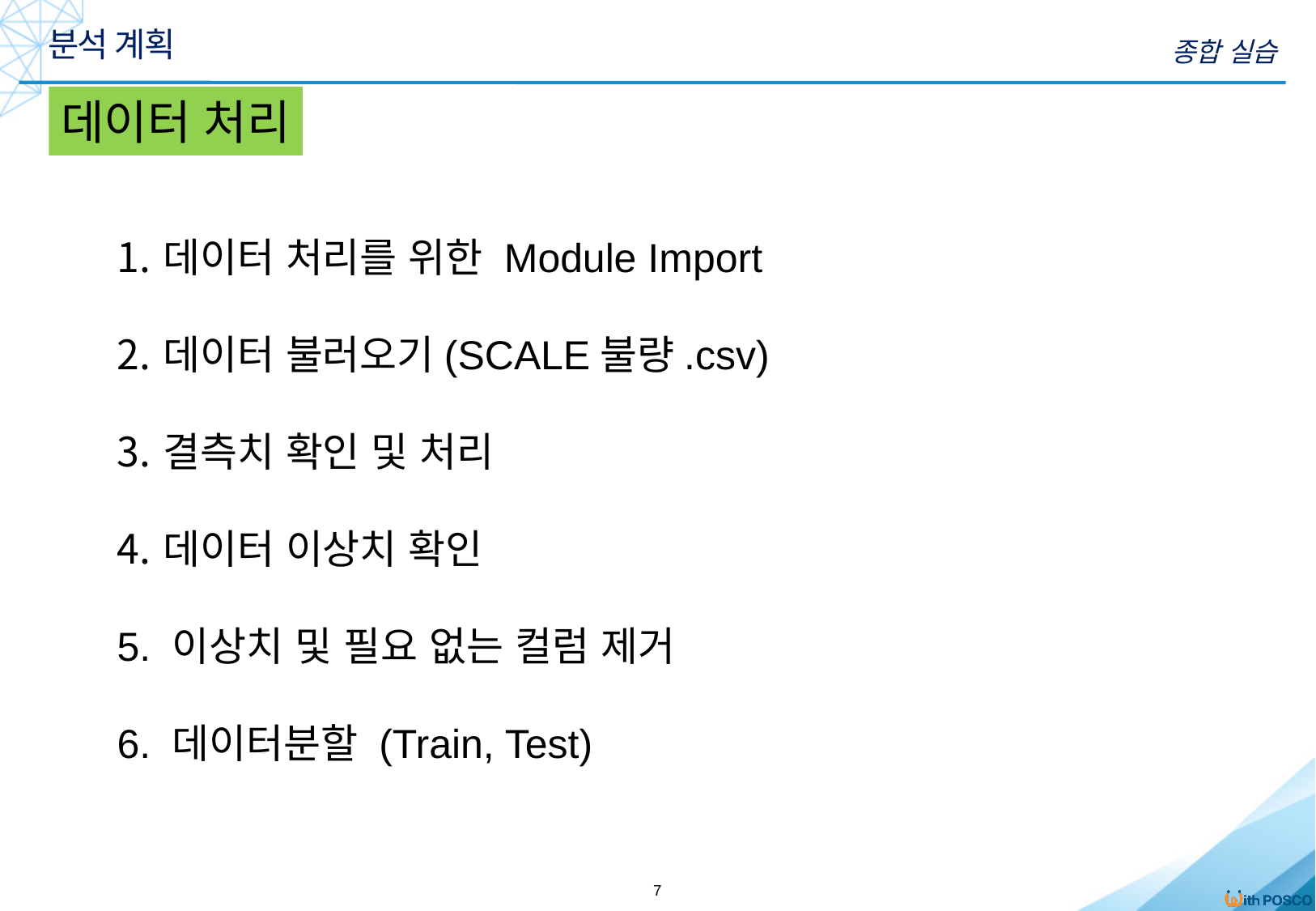

분석 계획
종합 실습
데이터 처리
데이터 처리를 위한 Module Import

데이터 불러오기(SCALE불량.csv)

결측치 확인 및 처리

데이터 이상치 확인

5. 이상치 및 필요 없는 컬럼 제거

6. 데이터분할 (Train, Test)